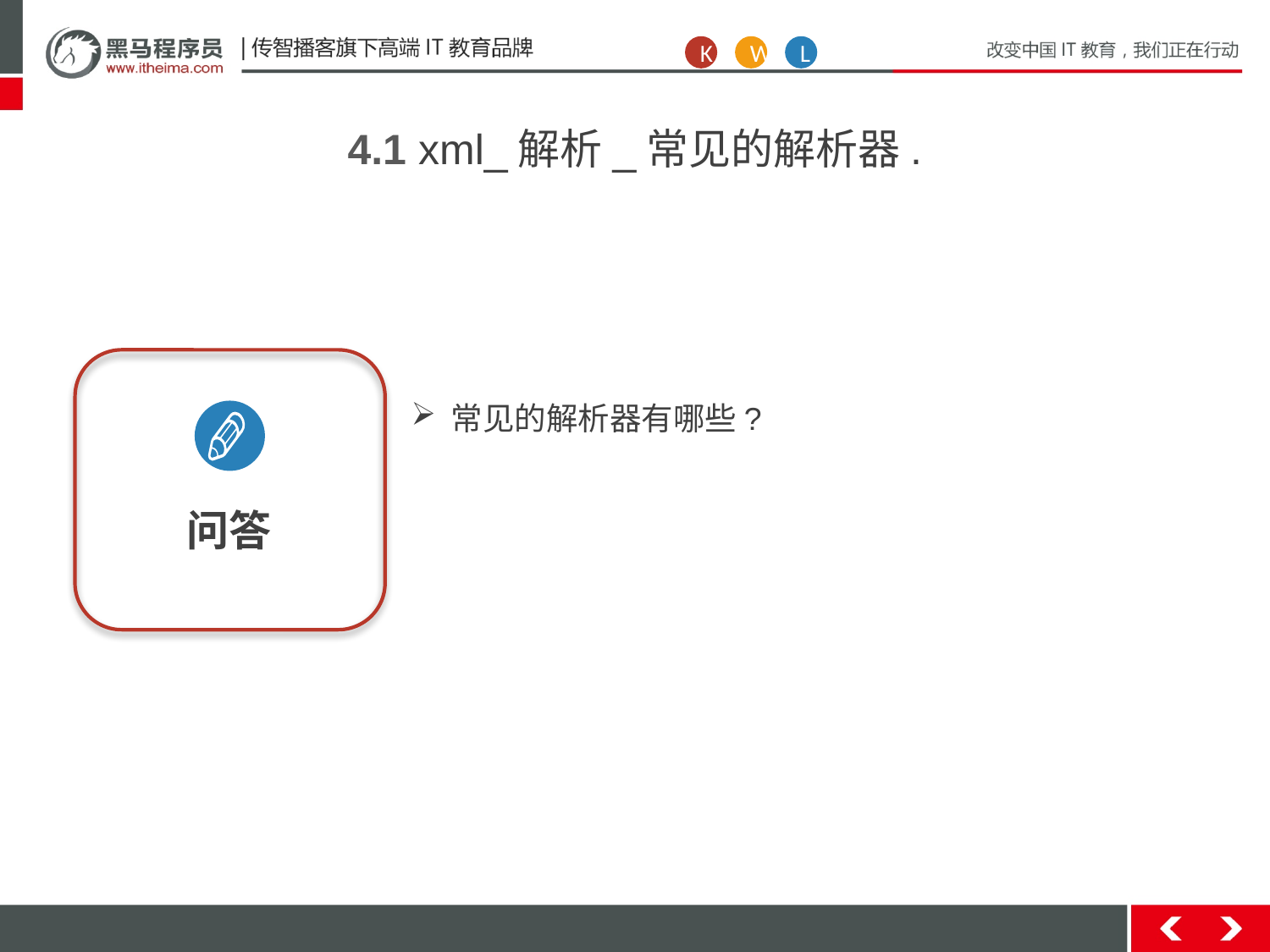

K
W
L
4.1 xml_解析_常见的解析器.

问答

常见的解析器有哪些?